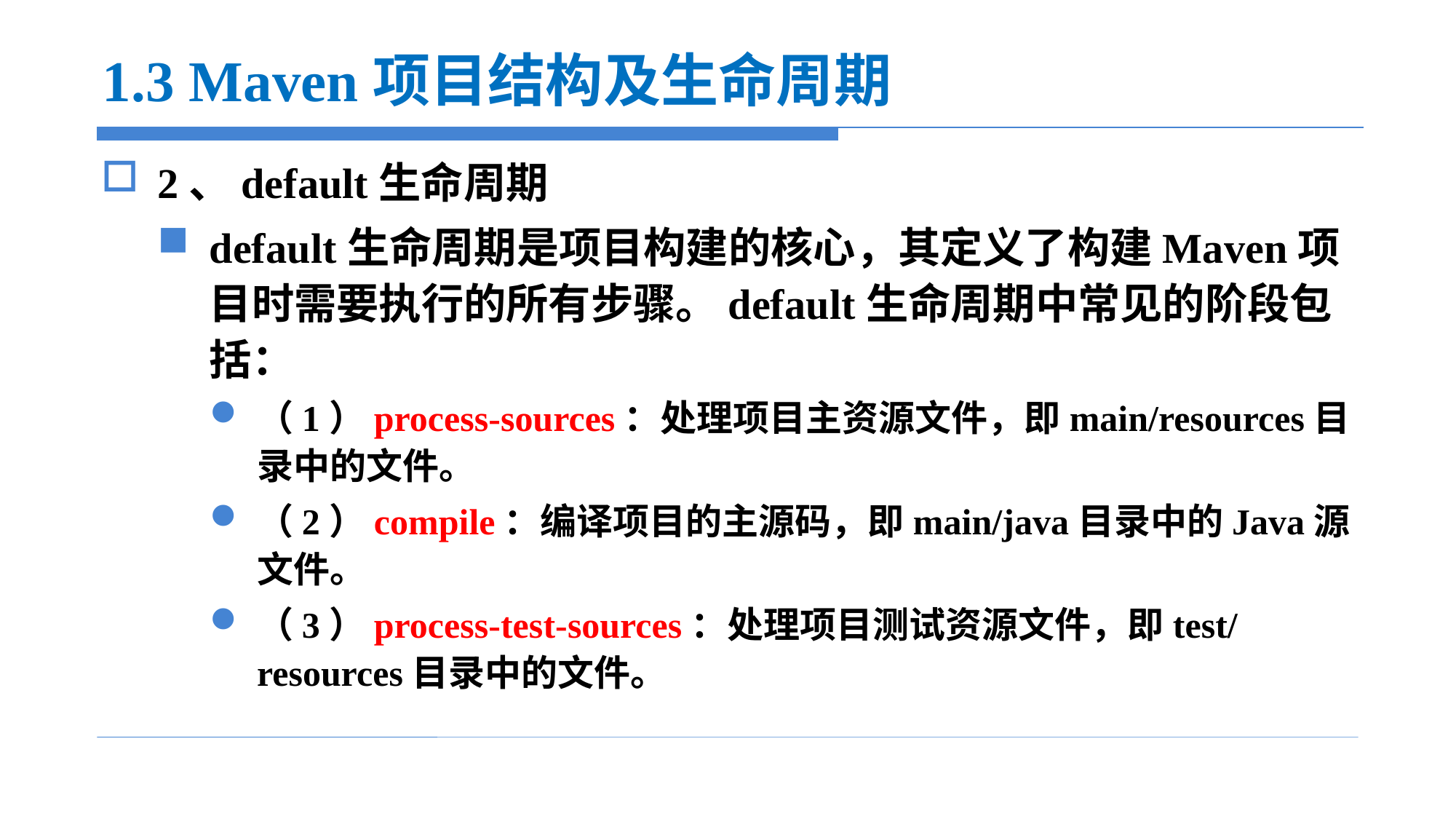

# 1.3 Maven项目结构及生命周期
2、default生命周期
default生命周期是项目构建的核心，其定义了构建Maven项目时需要执行的所有步骤。default生命周期中常见的阶段包括：
（1）process-sources：处理项目主资源文件，即main/resources目录中的文件。
（2）compile：编译项目的主源码，即main/java目录中的Java源文件。
（3）process-test-sources：处理项目测试资源文件，即test/resources目录中的文件。
40